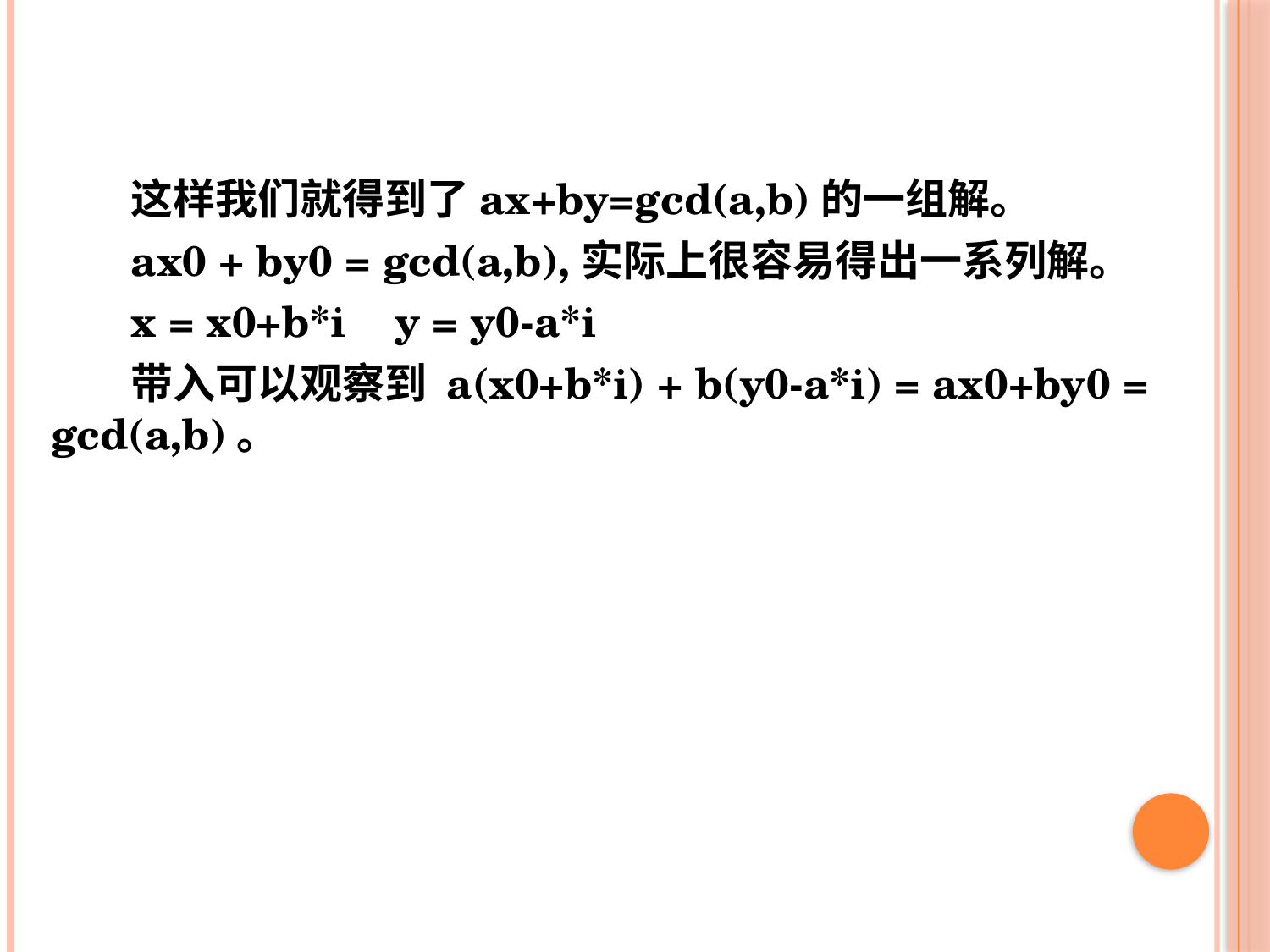

这样我们就得到了ax+by=gcd(a,b)的一组解。
ax0 + by0 = gcd(a,b),实际上很容易得出一系列解。
x = x0+b*i    y = y0-a*i
带入可以观察到 a(x0+b*i) + b(y0-a*i) = ax0+by0 = gcd(a,b)。